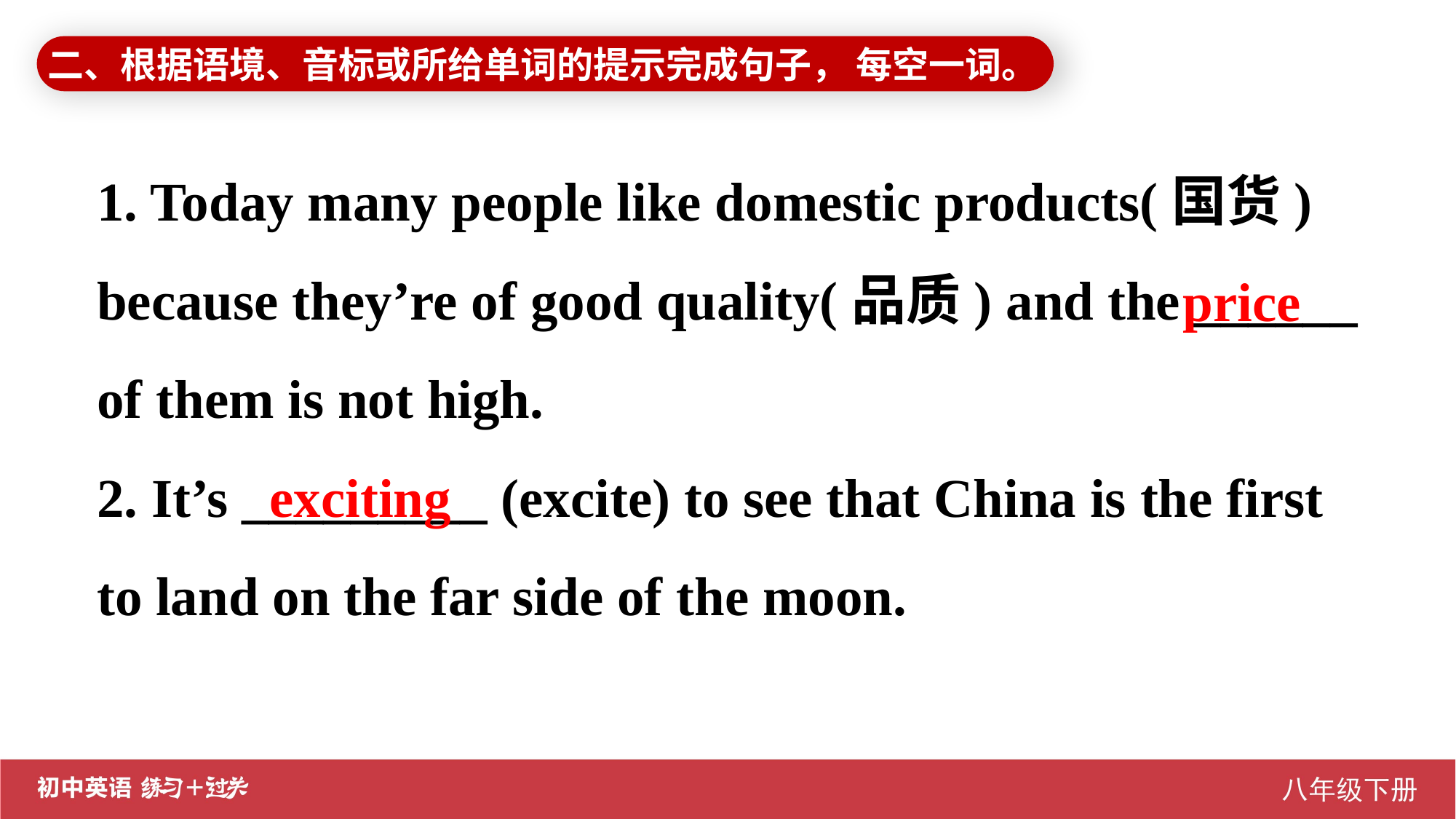

二、根据语境、音标或所给单词的提示完成句子， 每空一词。
1. Today many people like domestic products(国货) because they’re of good quality(品质) and the ______ of them is not high.
2. It’s _________ (excite) to see that China is the first to land on the far side of the moon.
price
 exciting